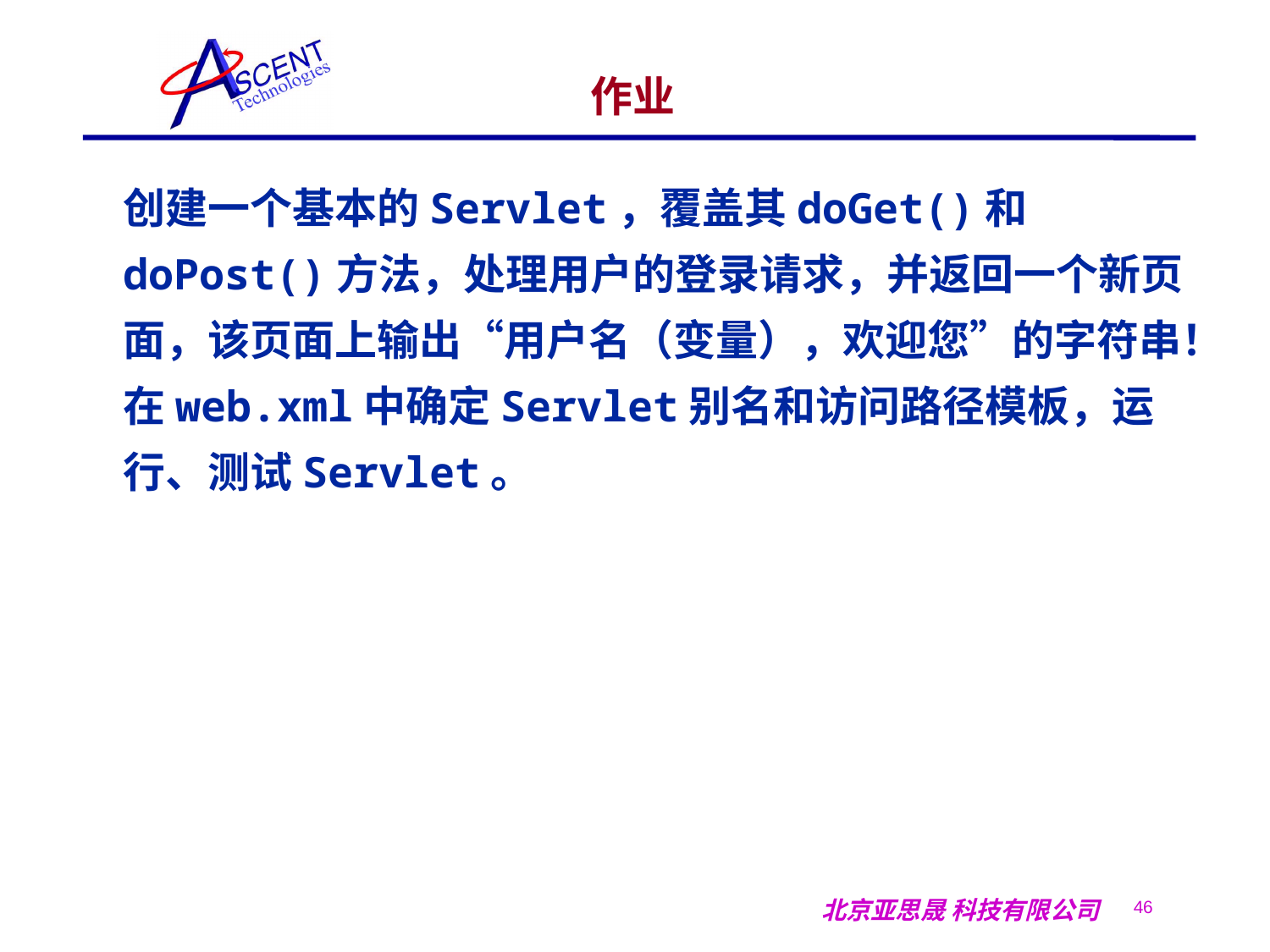

# 作业
	创建一个基本的Servlet，覆盖其doGet()和doPost()方法，处理用户的登录请求，并返回一个新页面，该页面上输出“用户名（变量），欢迎您”的字符串！在web.xml中确定Servlet别名和访问路径模板，运行、测试Servlet。